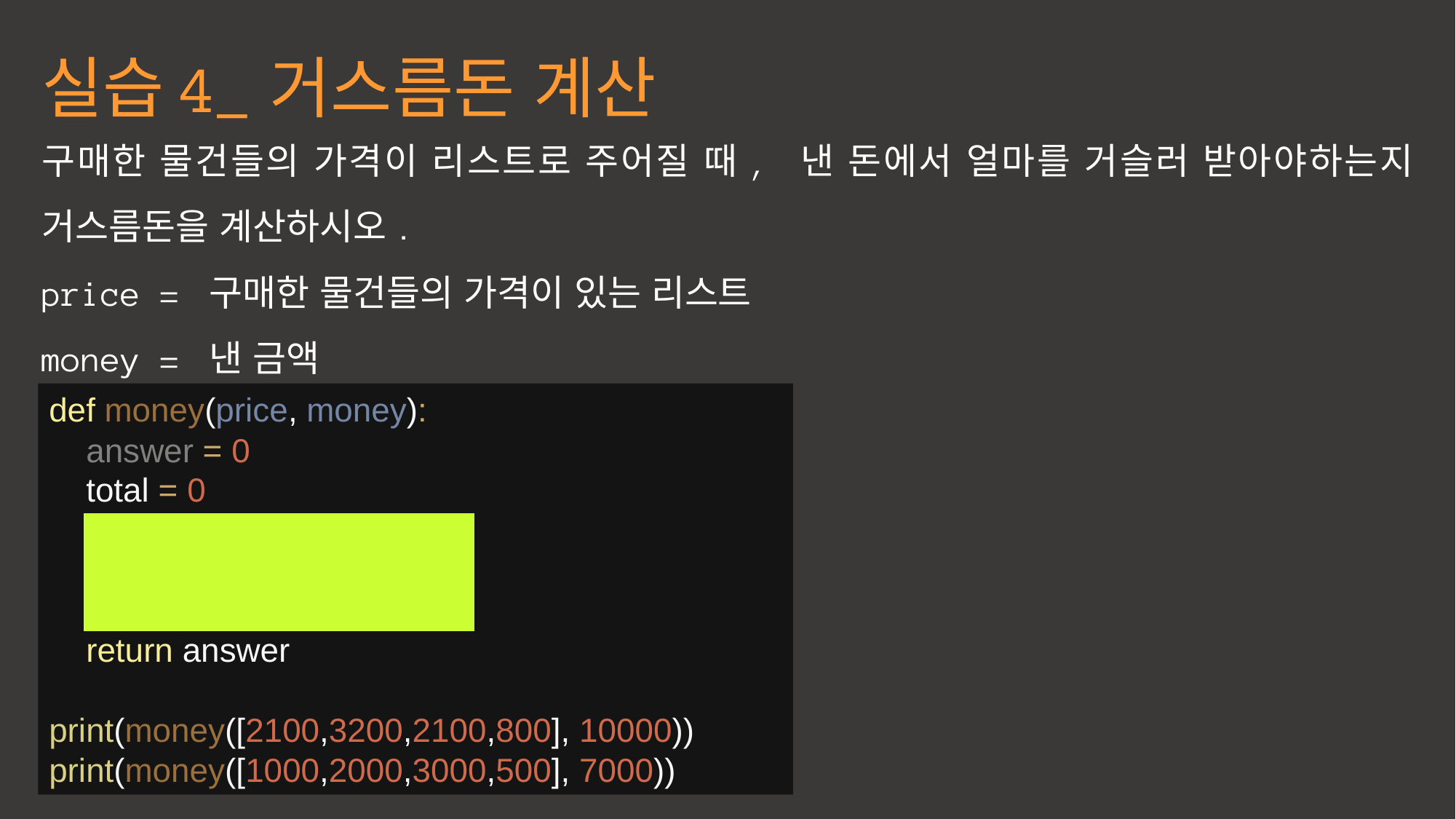

실습4_거스름돈 계산
구매한 물건들의 가격이 리스트로 주어질 때, 낸 돈에서 얼마를 거슬러 받아야하는지 거스름돈을 계산하시오.
price = 구매한 물건들의 가격이 있는 리스트
money = 낸 금액
def money(price, money):
    answer = 0
    total = 0
    for i in price:
        total += i
    answer = money - total
    return answer
print(money([2100,3200,2100,800], 10000))
print(money([1000,2000,3000,500], 7000))